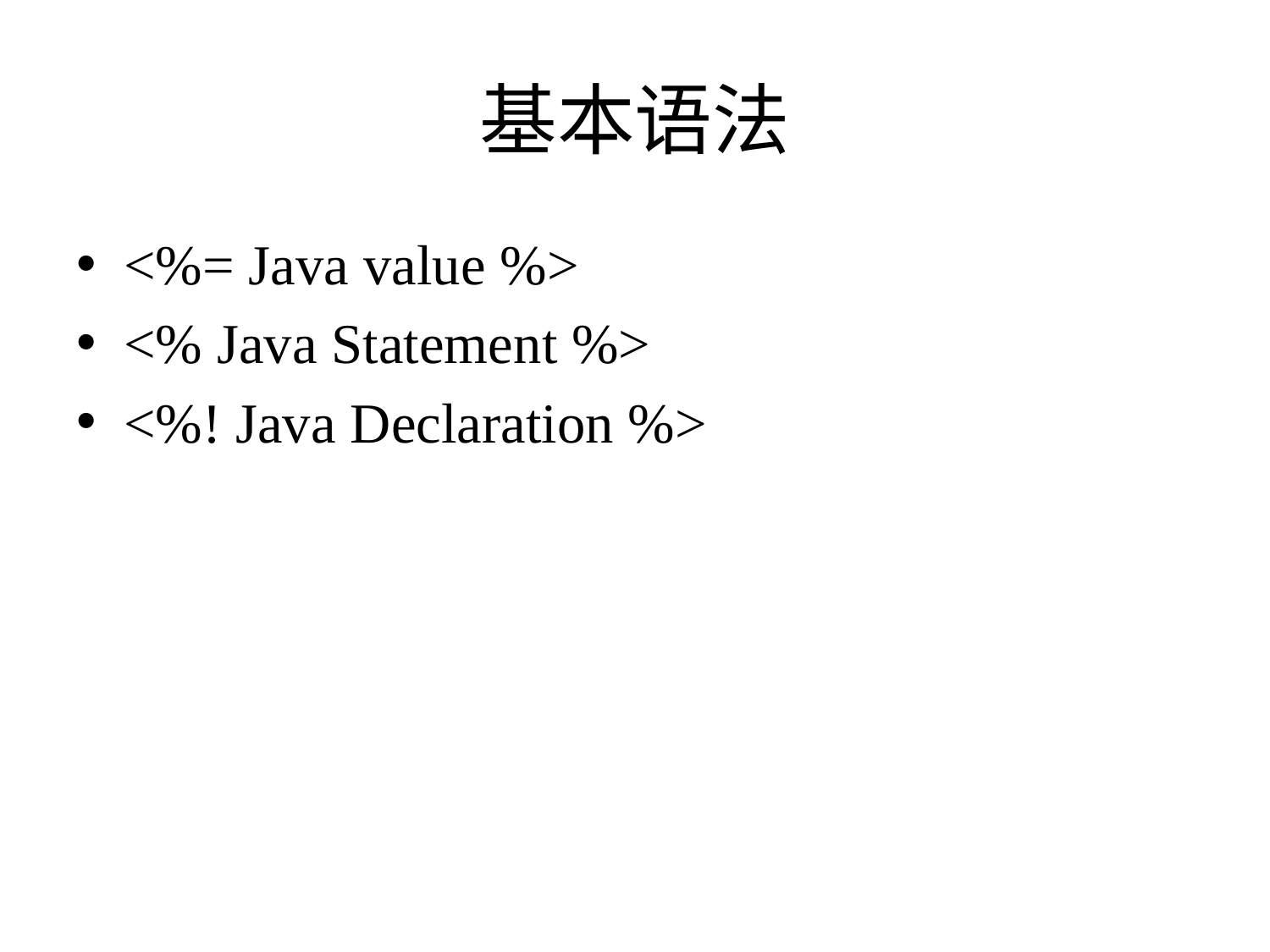

# 基本语法
<%= Java value %>
<% Java Statement %>
<%! Java Declaration %>